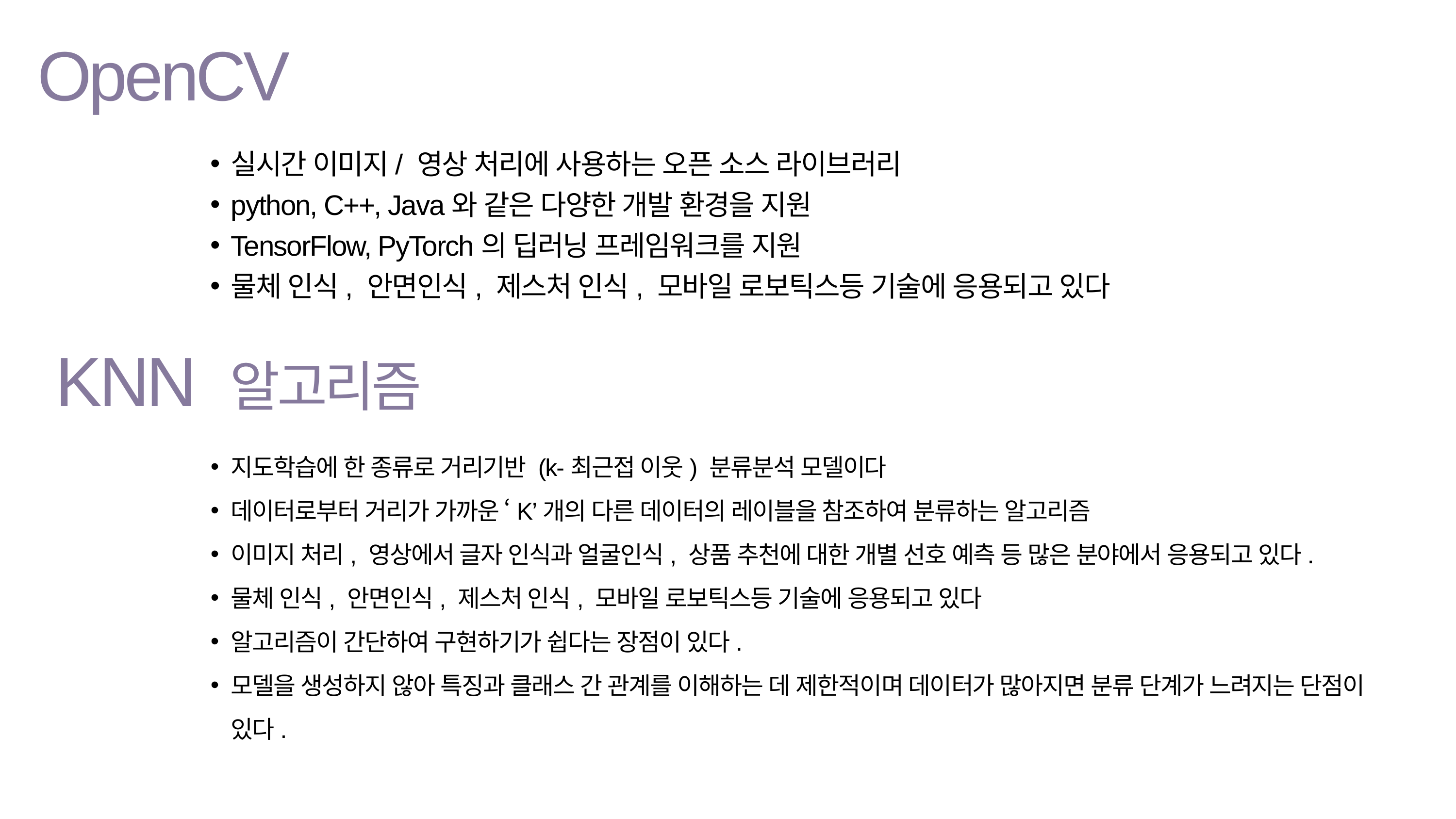

OpenCV
실시간 이미지/ 영상 처리에 사용하는 오픈 소스 라이브러리
python, C++, Java와 같은 다양한 개발 환경을 지원
TensorFlow, PyTorch의 딥러닝 프레임워크를 지원
물체 인식, 안면인식, 제스처 인식, 모바일 로보틱스등 기술에 응용되고 있다
KNN 알고리즘
지도학습에 한 종류로 거리기반 (k-최근접 이웃) 분류분석 모델이다
데이터로부터 거리가 가까운 ‘K’개의 다른 데이터의 레이블을 참조하여 분류하는 알고리즘
이미지 처리, 영상에서 글자 인식과 얼굴인식, 상품 추천에 대한 개별 선호 예측 등 많은 분야에서 응용되고 있다.
물체 인식, 안면인식, 제스처 인식, 모바일 로보틱스등 기술에 응용되고 있다
알고리즘이 간단하여 구현하기가 쉽다는 장점이 있다.
모델을 생성하지 않아 특징과 클래스 간 관계를 이해하는 데 제한적이며 데이터가 많아지면 분류 단계가 느려지는 단점이 있다.